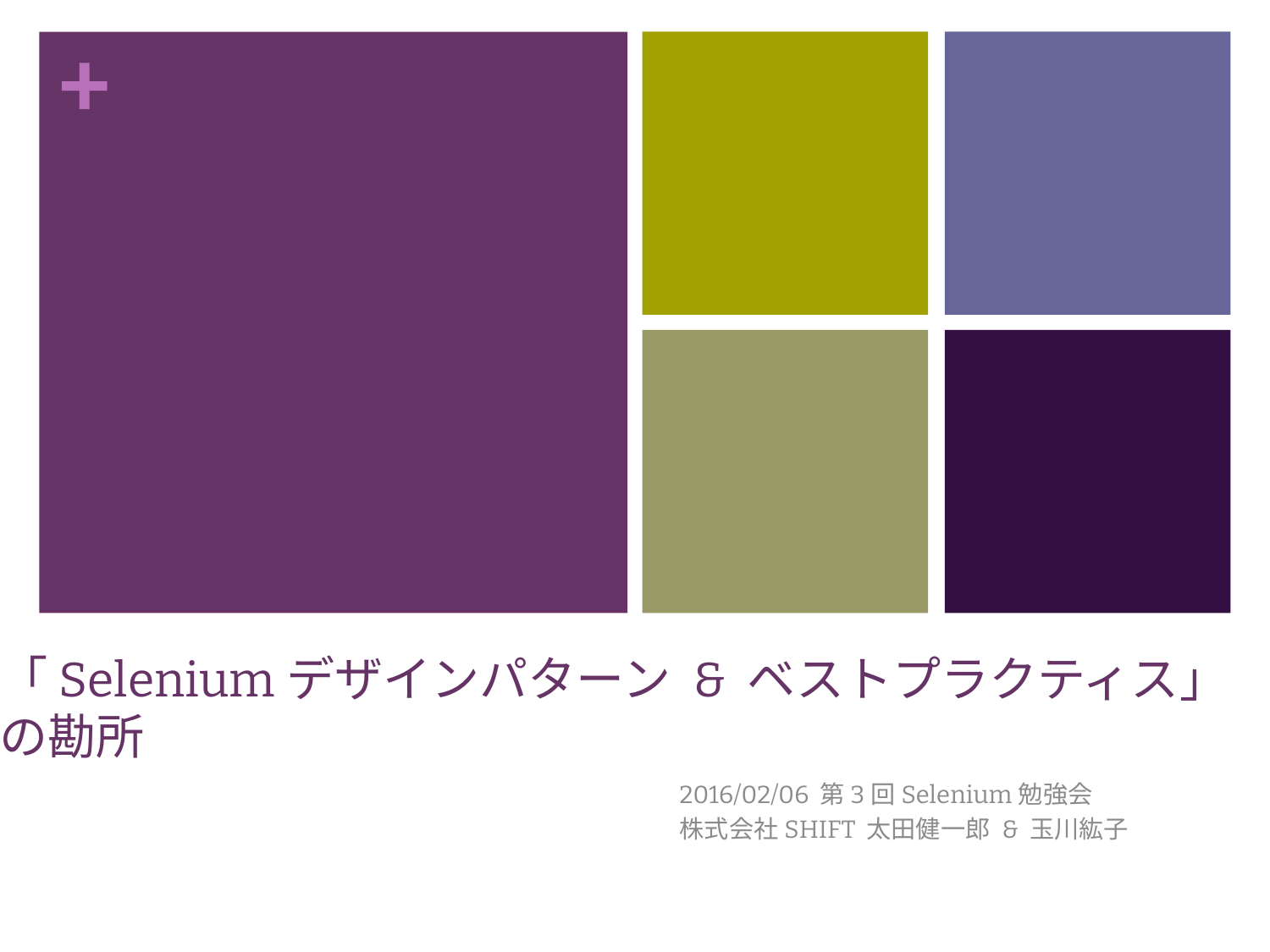

# 「Seleniumデザインパターン & ベストプラクティス」の勘所
2016/02/06 第3回Selenium勉強会
株式会社SHIFT 太田健一郎 & 玉川紘子